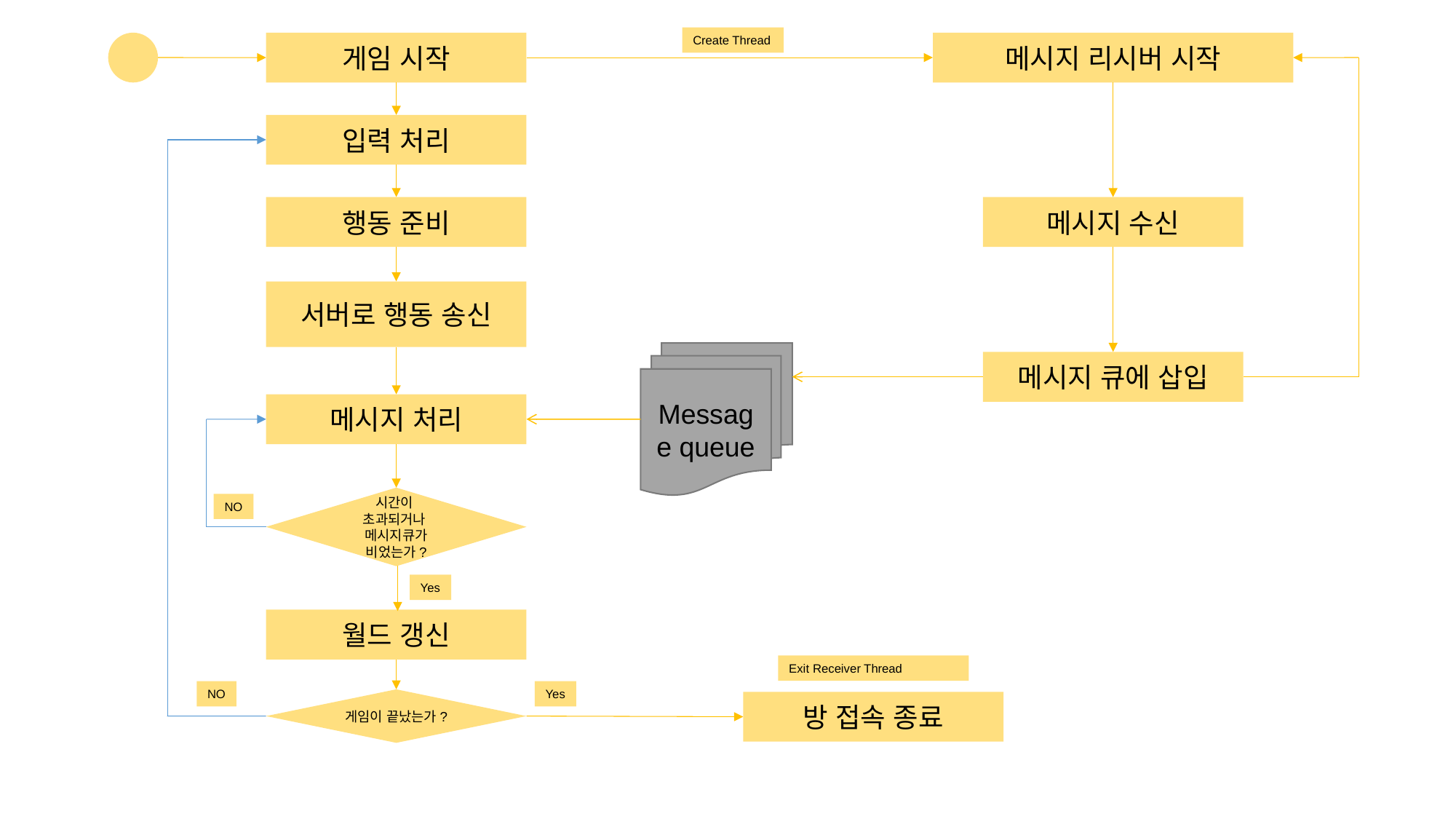

Client In Game
Create Thread
메시지 리시버 시작

게임 시작
입력 처리
행동 준비
메시지 수신
서버로 행동 송신
Message queue
메시지 큐에 삽입
메시지 처리
시간이
초과되거나
메시지큐가
비었는가?
NO
Yes
월드 갱신
Exit Receiver Thread
NO
Yes
게임이 끝났는가?
방 접속 종료